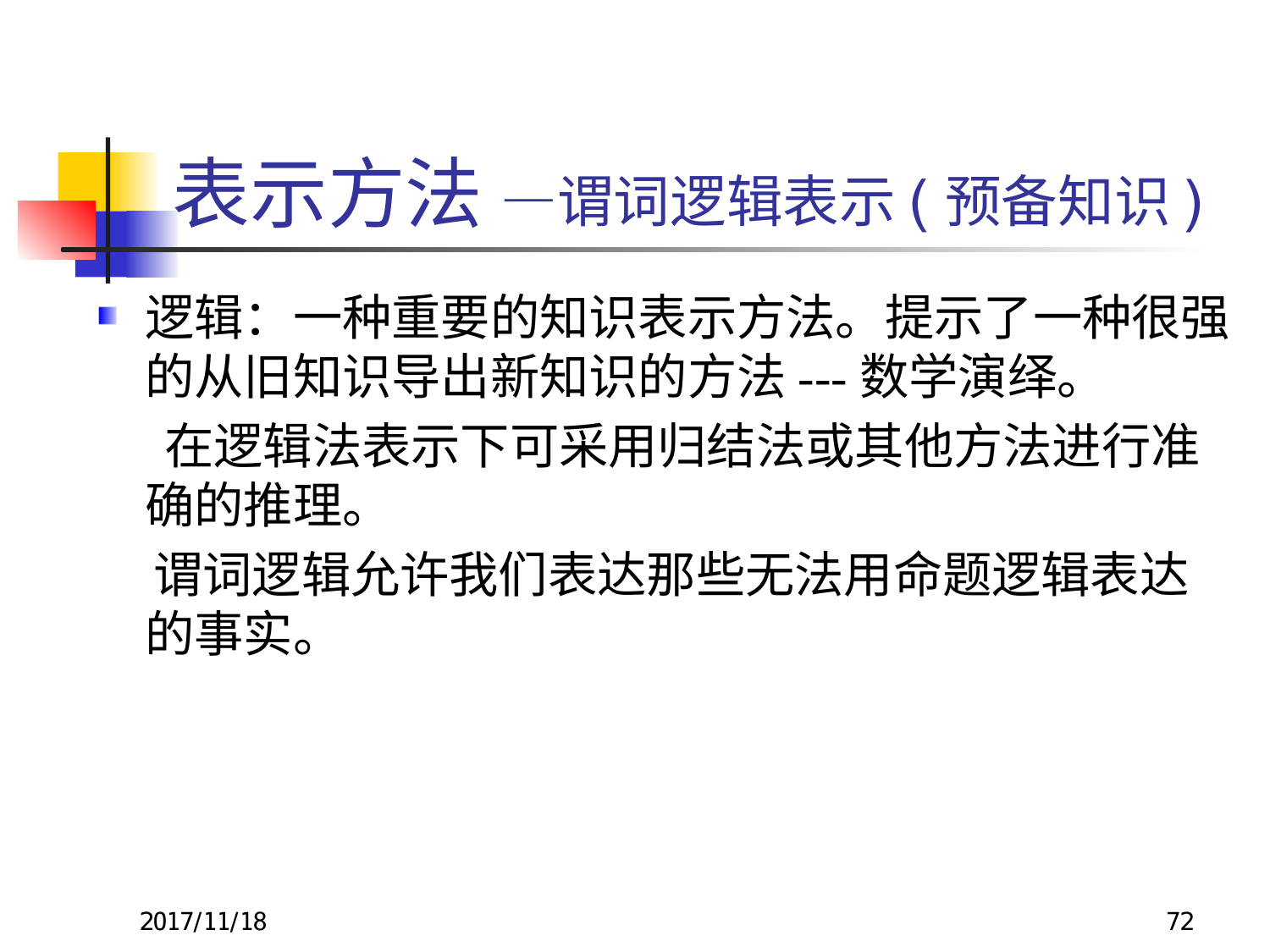

# 表示方法 —谓词逻辑表示(预备知识)
逻辑：一种重要的知识表示方法。提示了一种很强的从旧知识导出新知识的方法---数学演绎。
     在逻辑法表示下可采用归结法或其他方法进行准确的推理。
    谓词逻辑允许我们表达那些无法用命题逻辑表达的事实。
2017/11/18
72